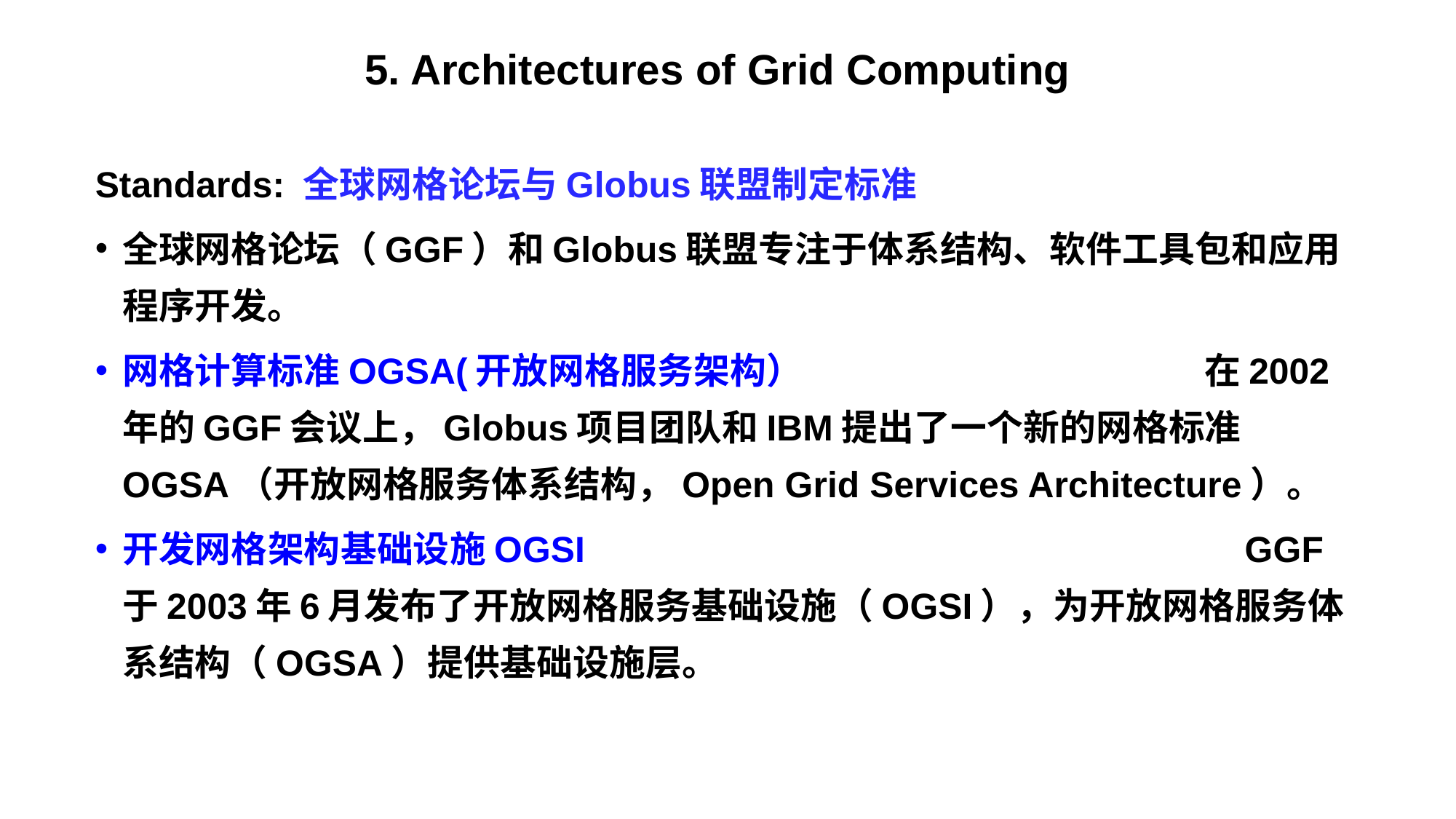

5. Architectures of Grid Computing
Standards: 全球网格论坛与Globus联盟制定标准
全球网格论坛（GGF）和Globus联盟专注于体系结构、软件工具包和应用程序开发。
网格计算标准OGSA(开放网格服务架构）                                                 在2002年的GGF会议上，Globus项目团队和IBM提出了一个新的网格标准OGSA（开放网格服务体系结构，Open Grid Services Architecture）。
开发网格架构基础设施OGSI                                                                 GGF于2003年6月发布了开放网格服务基础设施（OGSI），为开放网格服务体系结构（OGSA）提供基础设施层。